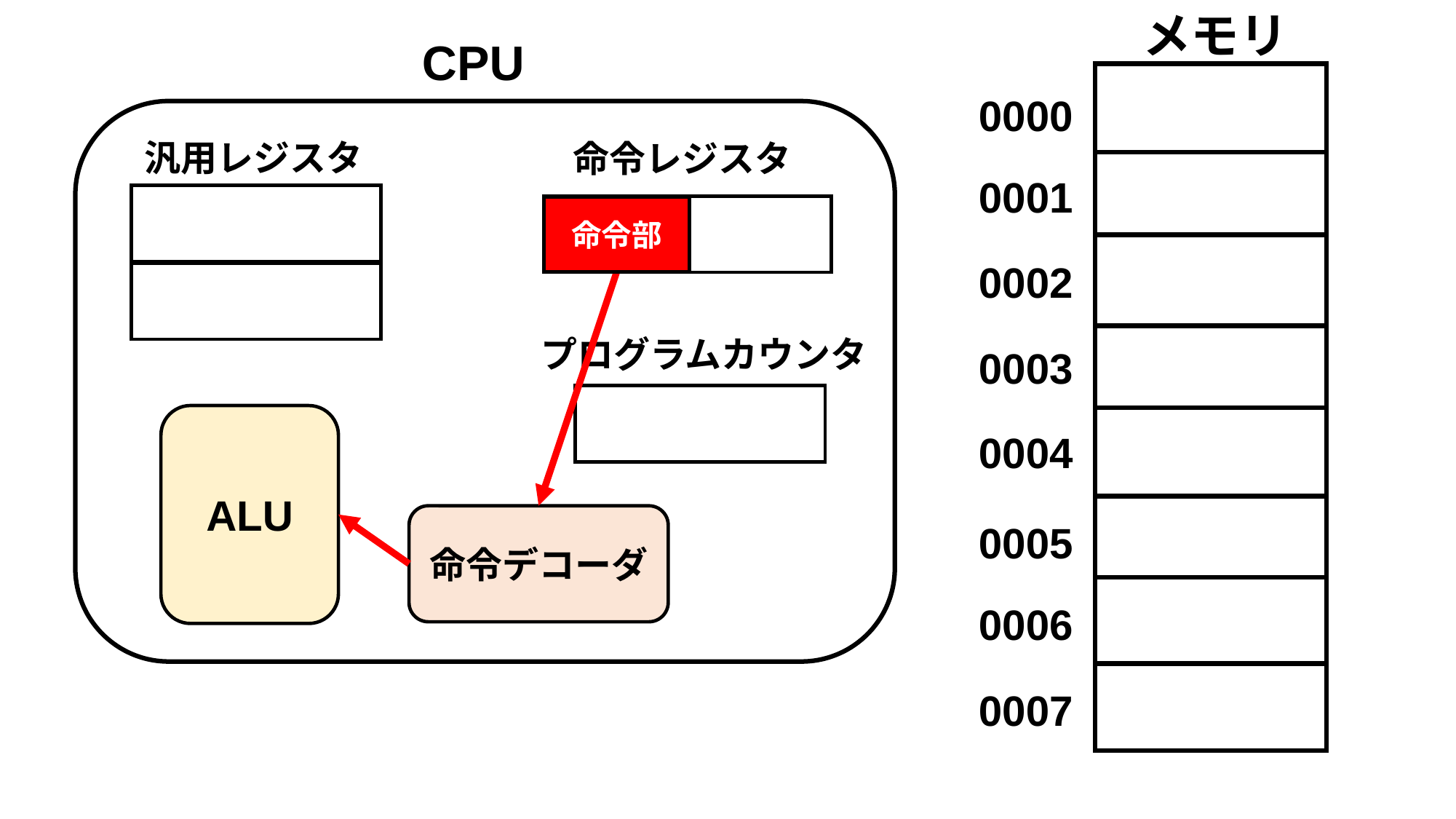

メモリ
CPU

0000
0001
0002
0003
0004
0005
0006
0007

汎用レジスタ
命令レジスタ

プログラムカウンタ

ALU
命令デコーダ
命令部